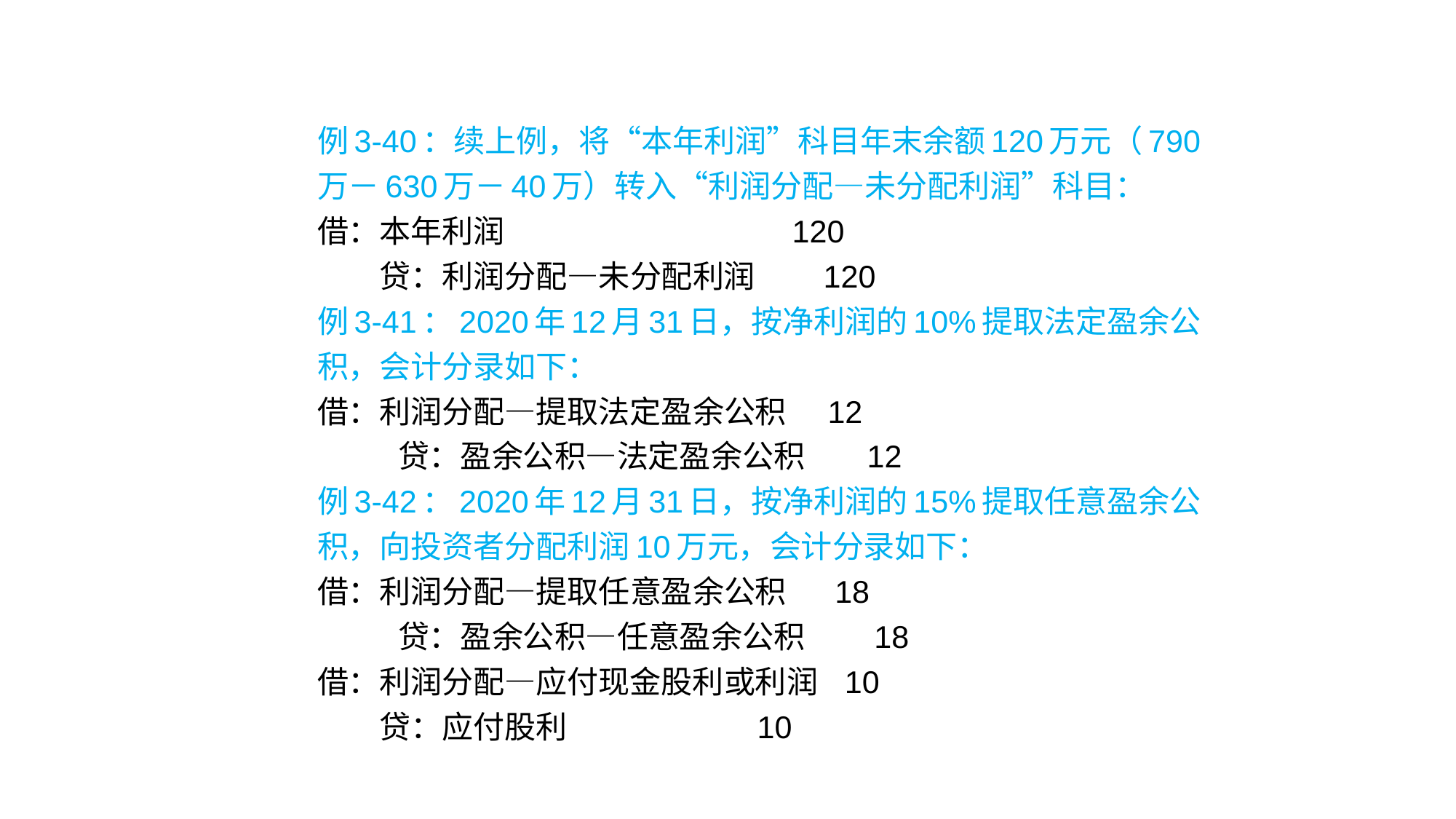

例3-40：续上例，将“本年利润”科目年末余额120万元（790万－630万－40万）转入“利润分配—未分配利润”科目：
借：本年利润　　　　　　　　　120
　　贷：利润分配—未分配利润　　120
例3-41：2020年12月31日，按净利润的10%提取法定盈余公积，会计分录如下：
借：利润分配—提取法定盈余公积     12
 	贷：盈余公积—法定盈余公积        12
例3-42：2020年12月31日，按净利润的15%提取任意盈余公积，向投资者分配利润10万元，会计分录如下：
借：利润分配—提取任意盈余公积      18
  	贷：盈余公积—任意盈余公积         18
借：利润分配—应付现金股利或利润   10
        贷：应付股利                          10